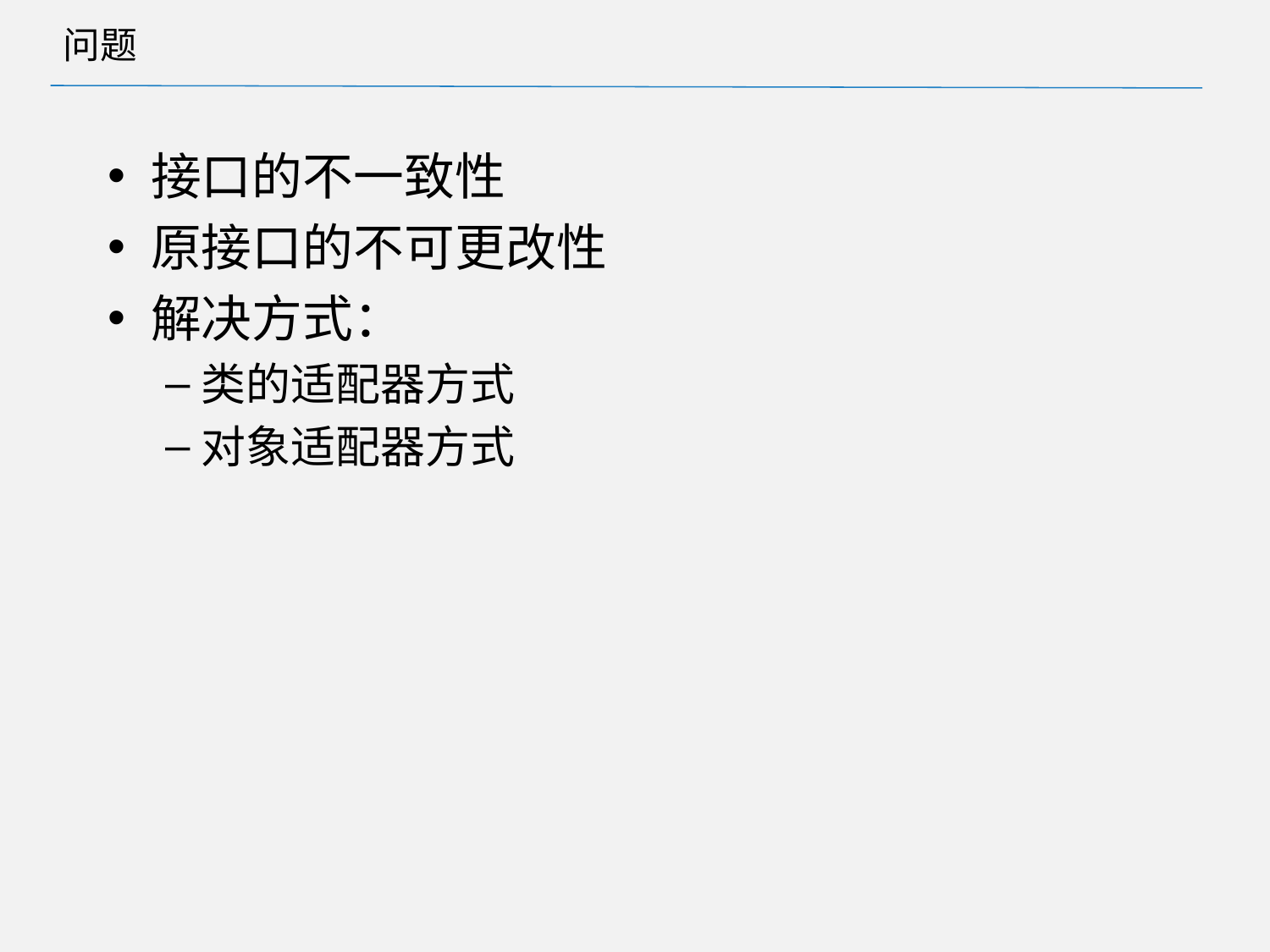

# 问题
接口的不一致性
原接口的不可更改性
解决方式：
类的适配器方式
对象适配器方式